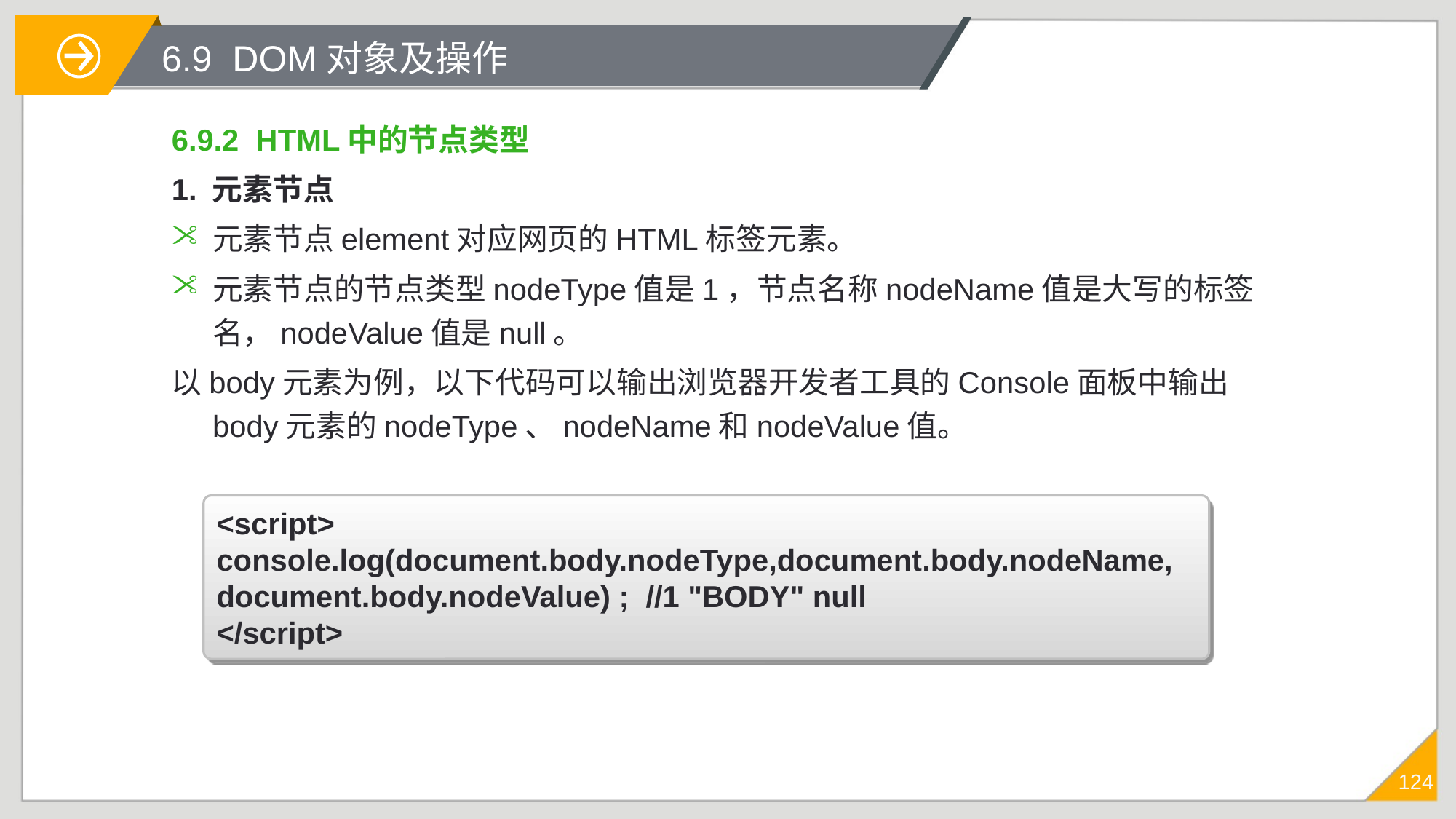

# 6.9  DOM对象及操作
6.9.2  HTML中的节点类型
1. 元素节点
元素节点element对应网页的HTML标签元素。
元素节点的节点类型nodeType值是1，节点名称nodeName值是大写的标签名，nodeValue值是null。
以body元素为例，以下代码可以输出浏览器开发者工具的Console面板中输出body元素的nodeType、nodeName和nodeValue值。
<script>
console.log(document.body.nodeType,document.body.nodeName,
document.body.nodeValue) ;  //1 "BODY" null
</script>